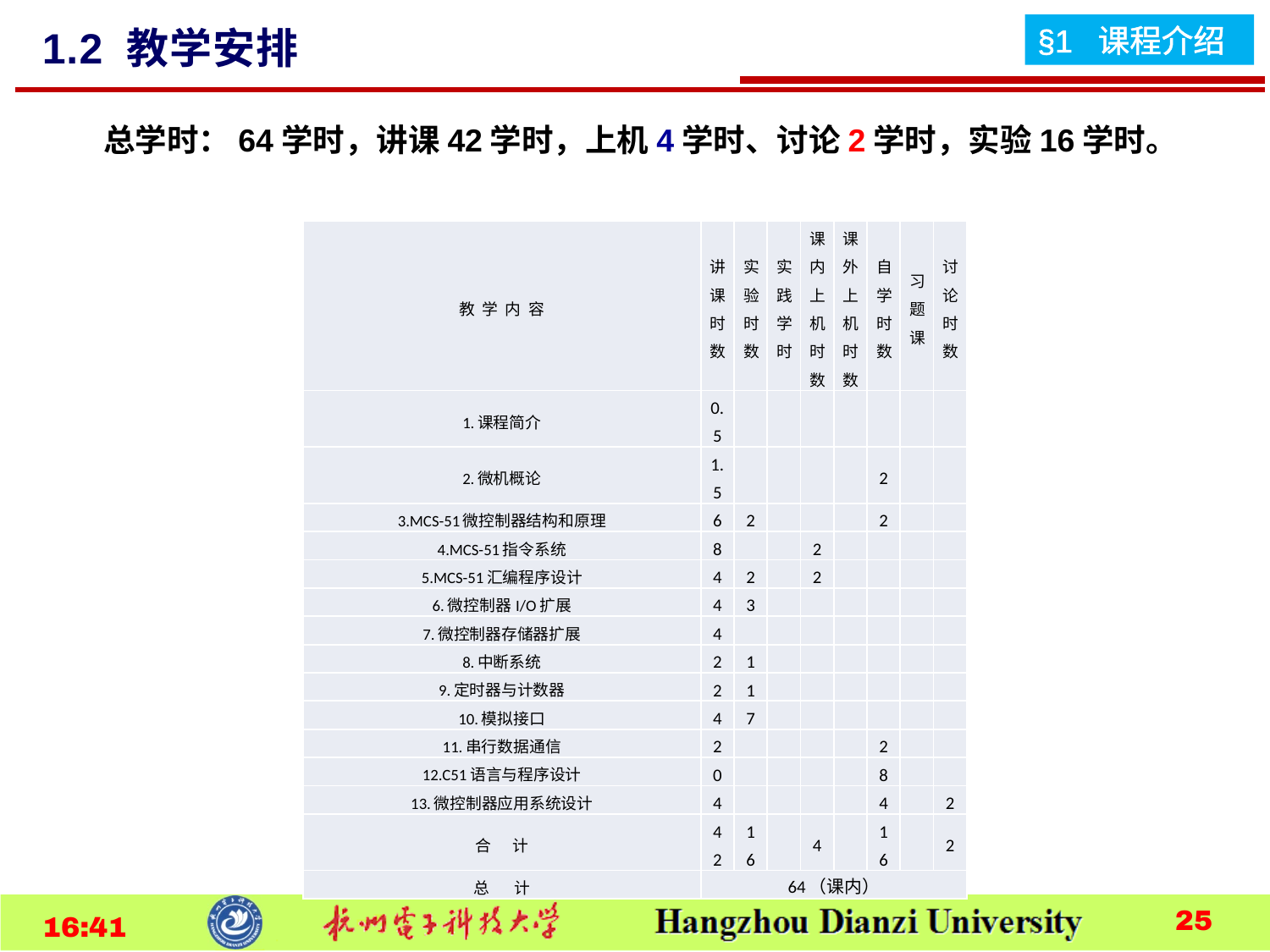

1.2 教学安排
总学时：64学时，讲课42学时，上机4学时、讨论2学时，实验16学时。
| 教 学 内 容 | 讲 课 时 数 | 实验时数 | 实践学时 | 课内上机时数 | 课外上机时数 | 自学时数 | 习题课 | 讨论时数 |
| --- | --- | --- | --- | --- | --- | --- | --- | --- |
| 1.课程简介 | 0.5 |  |  |  |  |  |  |  |
| 2.微机概论 | 1.5 |  |  |  |  | 2 |  |  |
| 3.MCS-51微控制器结构和原理 | 6 | 2 |  |  |  | 2 |  |  |
| 4.MCS-51指令系统 | 8 |  |  | 2 |  |  |  |  |
| 5.MCS-51汇编程序设计 | 4 | 2 |  | 2 |  |  |  |  |
| 6.微控制器I/O扩展 | 4 | 3 |  |  |  |  |  |  |
| 7.微控制器存储器扩展 | 4 |  |  |  |  |  |  |  |
| 8.中断系统 | 2 | 1 |  |  |  |  |  |  |
| 9.定时器与计数器 | 2 | 1 |  |  |  |  |  |  |
| 10.模拟接口 | 4 | 7 |  |  |  |  |  |  |
| 11.串行数据通信 | 2 |  |  |  |  | 2 |  |  |
| 12.C51语言与程序设计 | 0 |  |  |  |  | 8 |  |  |
| 13.微控制器应用系统设计 | 4 |  |  |  |  | 4 |  | 2 |
| 合 计 | 42 | 16 |  | 4 |  | 16 |  | 2 |
| 总 计 | 64（课内） |  |  |  |  |  |  |  |